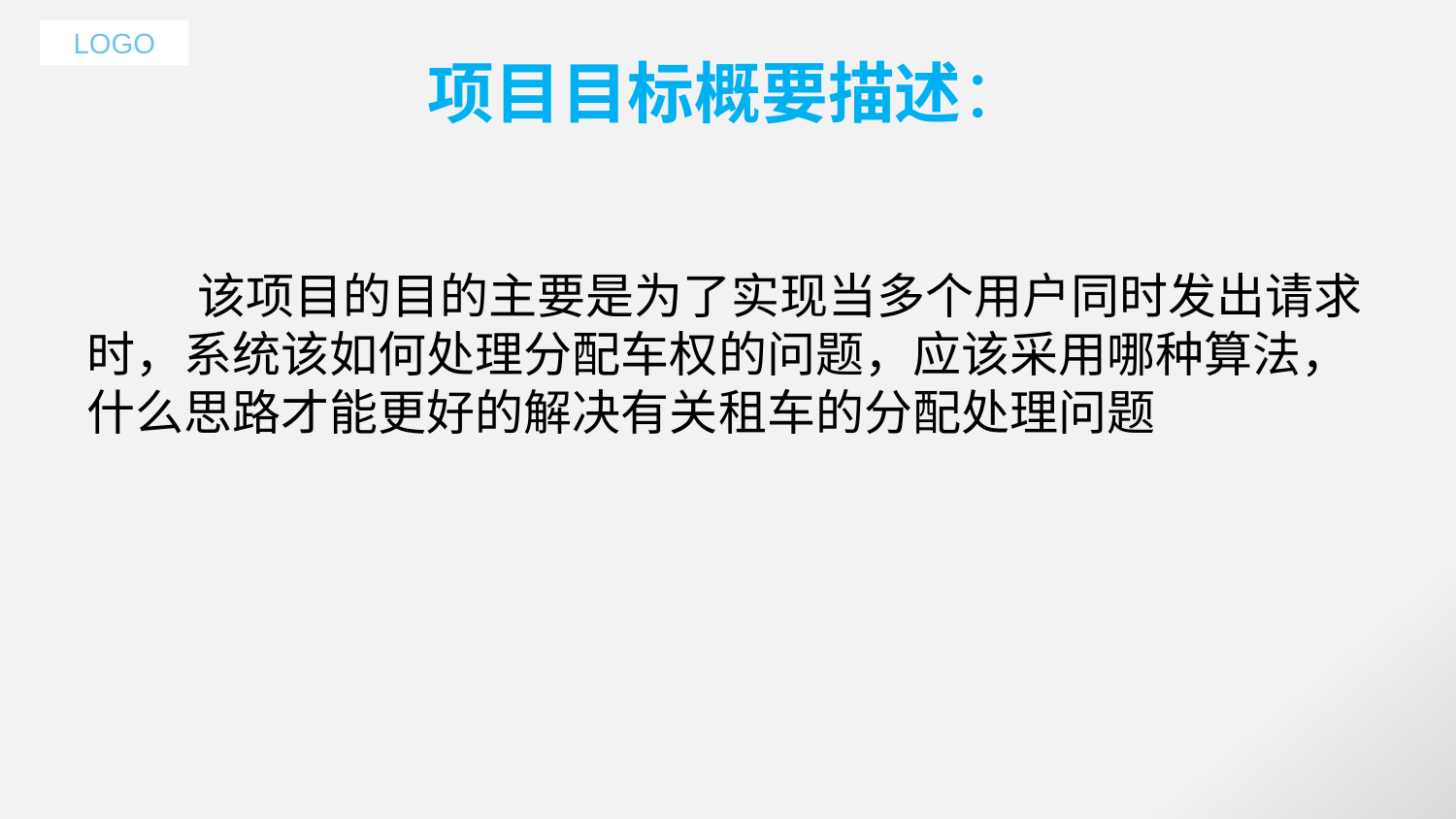

# 项目目标概要描述：
         该项目的目的主要是为了实现当多个用户同时发出请求时，系统该如何处理分配车权的问题，应该采用哪种算法，什么思路才能更好的解决有关租车的分配处理问题